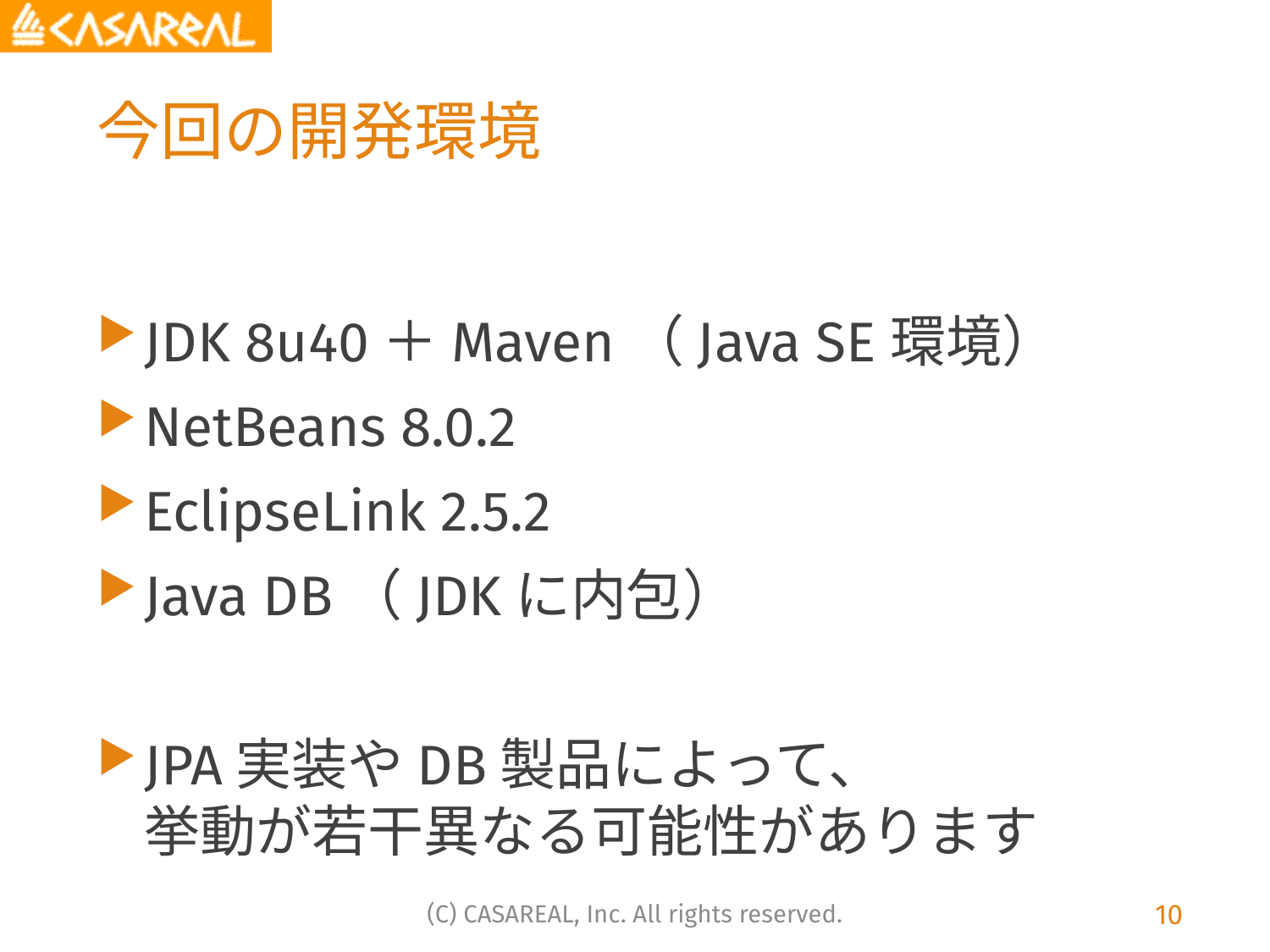

# 今回の開発環境
JDK 8u40＋Maven（Java SE環境）
NetBeans 8.0.2
EclipseLink 2.5.2
Java DB（JDKに内包）

JPA実装やDB製品によって、
挙動が若干異なる可能性があります
(C) CASAREAL, Inc. All rights reserved.
10